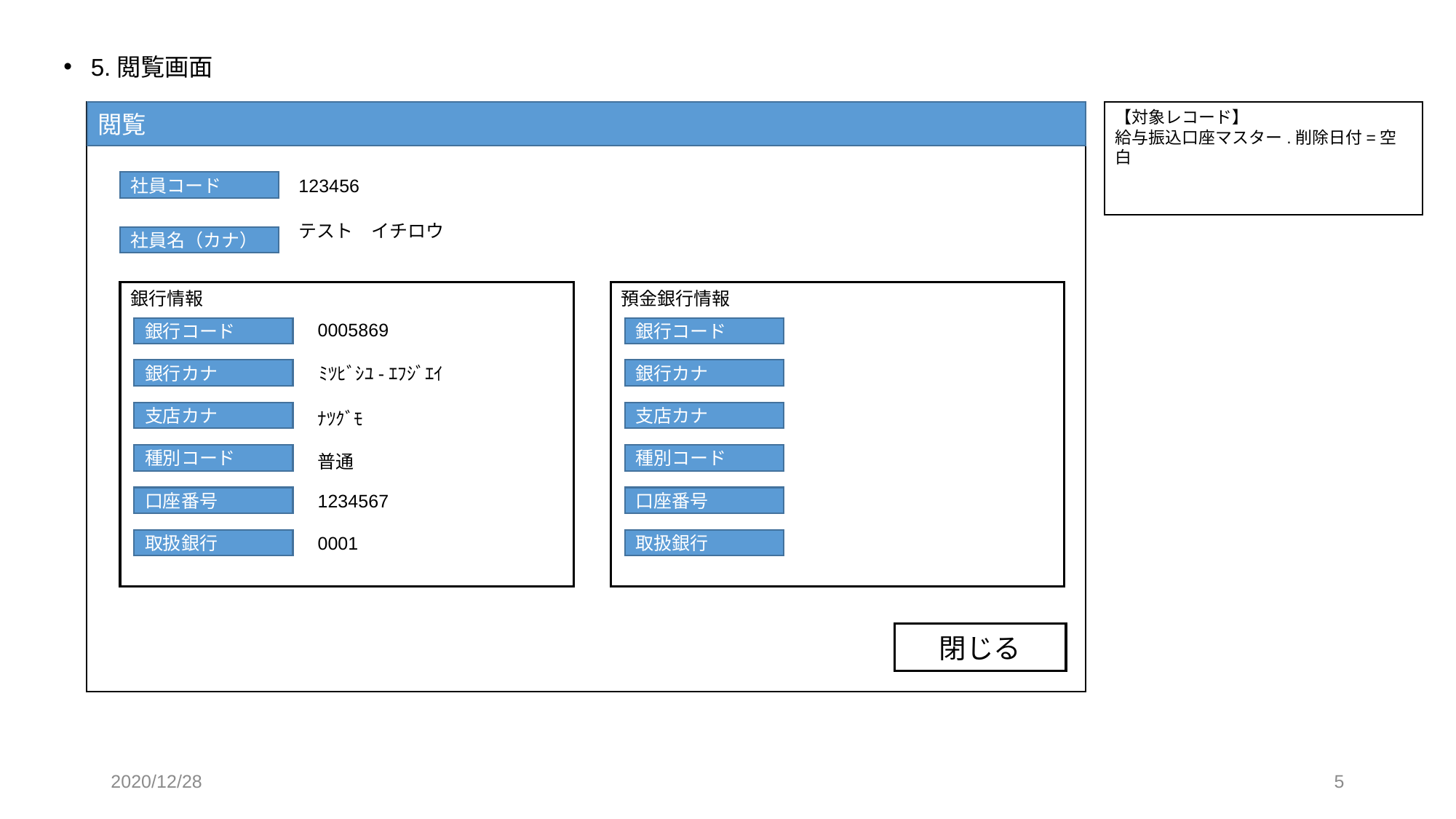

5.閲覧画面

閲覧
【対象レコード】
給与振込口座マスター.削除日付=空白
123456社員コード
社員コード
社員名（カナ）
テスト　イチロウ社員コード
銀行情報
0005869
銀行コード
銀行カナ
ﾐﾂﾋﾞｼﾕ-ｴﾌｼﾞｴｲ
支店カナ
ﾅﾂｸﾞﾓ
種別コード
普通
1234567
口座番号
取扱銀行
0001
預金銀行情報
銀行コード
銀行カナ
支店カナ
種別コード
口座番号
取扱銀行

閉じる
2020/12/28
5